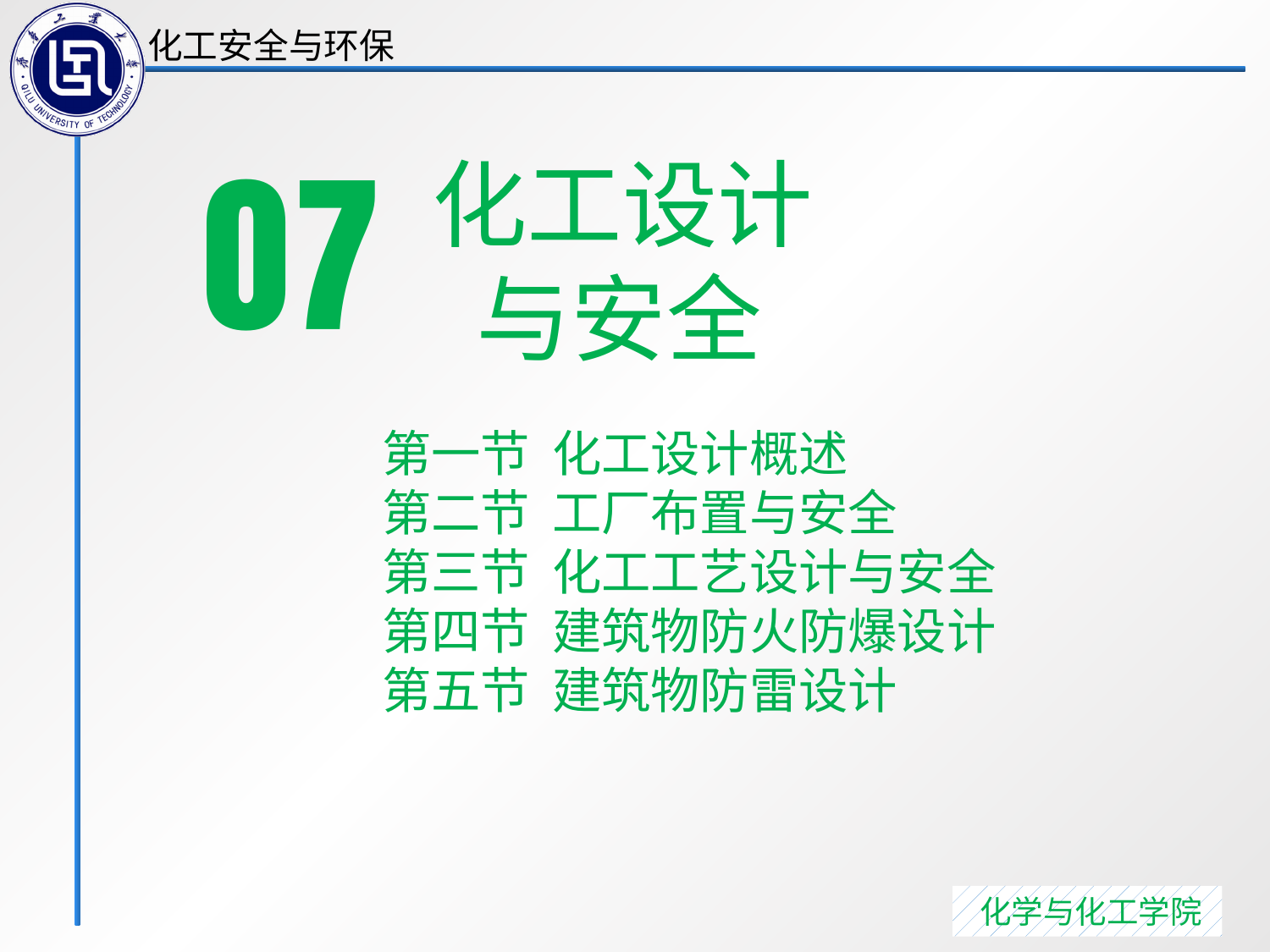

化工设计
 与安全
07
第一节  化工设计概述
第二节  工厂布置与安全
第三节  化工工艺设计与安全
第四节  建筑物防火防爆设计
第五节  建筑物防雷设计